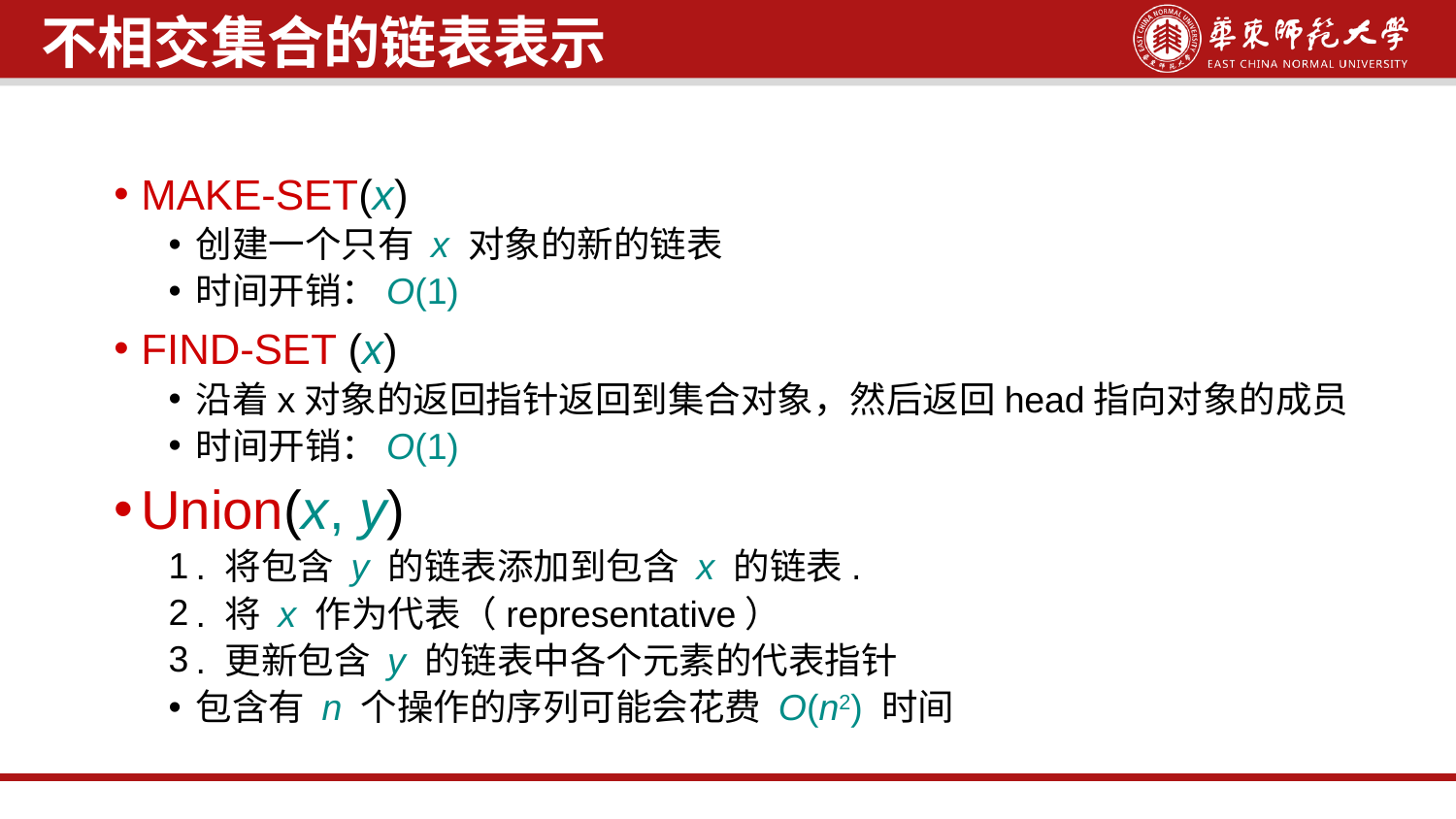

不相交集合的链表表示
MAKE-SET(x)
创建一个只有 x 对象的新的链表
时间开销：O(1)
FIND-SET (x)
沿着x对象的返回指针返回到集合对象，然后返回head指向对象的成员
时间开销：O(1)
Union(x, y)
. 将包含 y 的链表添加到包含 x 的链表.
. 将 x 作为代表（representative）
. 更新包含 y 的链表中各个元素的代表指针
包含有 n 个操作的序列可能会花费 O(n2) 时间